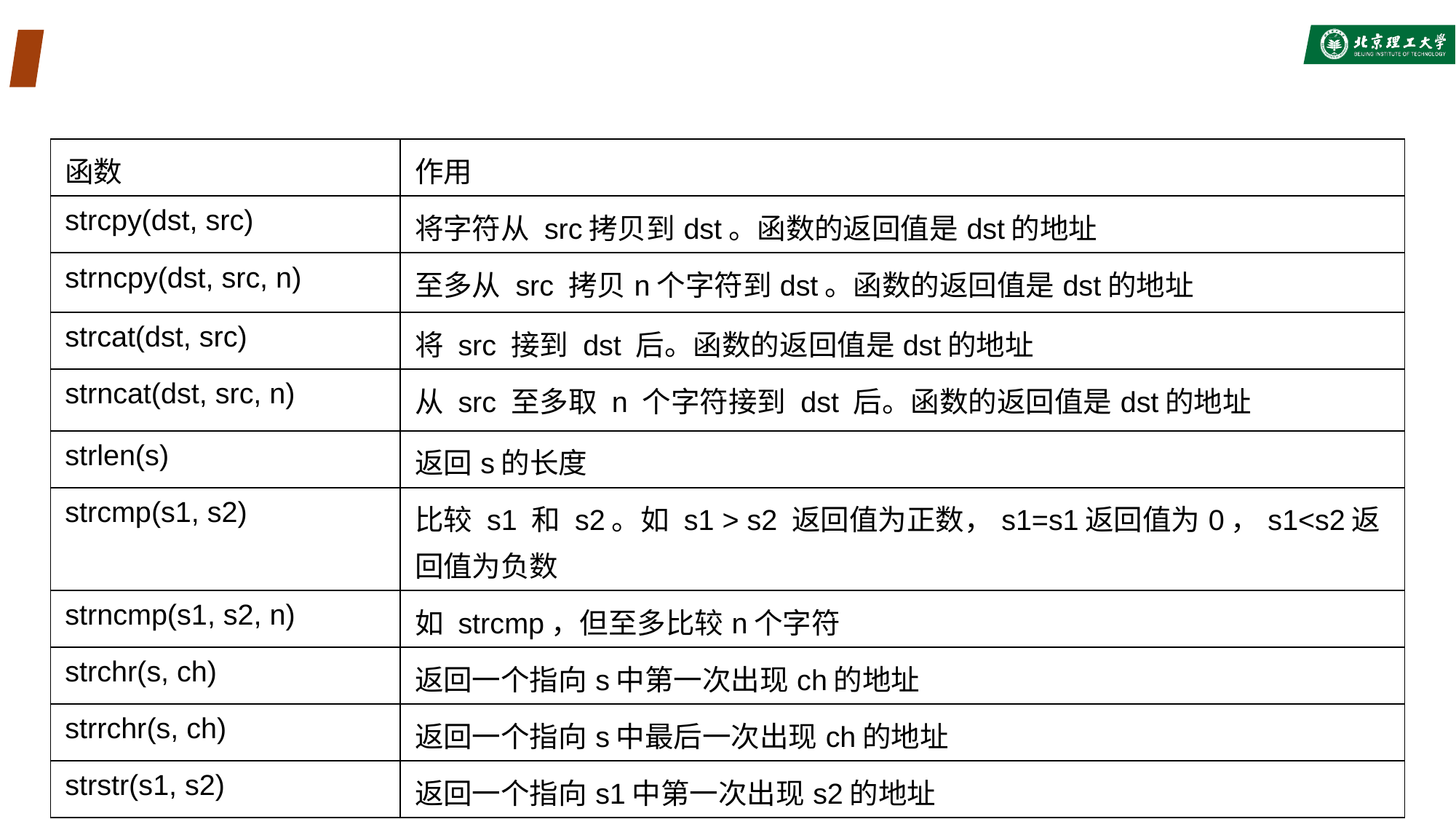

#
| 函数 | 作用 |
| --- | --- |
| strcpy(dst, src) | 将字符从 src拷贝到dst。函数的返回值是dst的地址 |
| strncpy(dst, src, n) | 至多从 src 拷贝n个字符到dst。函数的返回值是dst的地址 |
| strcat(dst, src) | 将 src 接到 dst 后。函数的返回值是dst的地址 |
| strncat(dst, src, n) | 从 src 至多取 n 个字符接到 dst 后。函数的返回值是dst的地址 |
| strlen(s) | 返回s的长度 |
| strcmp(s1, s2) | 比较 s1 和 s2。如 s1 > s2 返回值为正数，s1=s1返回值为0，s1<s2返回值为负数 |
| strncmp(s1, s2, n) | 如 strcmp，但至多比较n个字符 |
| strchr(s, ch) | 返回一个指向s中第一次出现ch的地址 |
| strrchr(s, ch) | 返回一个指向s中最后一次出现ch的地址 |
| strstr(s1, s2) | 返回一个指向s1中第一次出现s2的地址 |